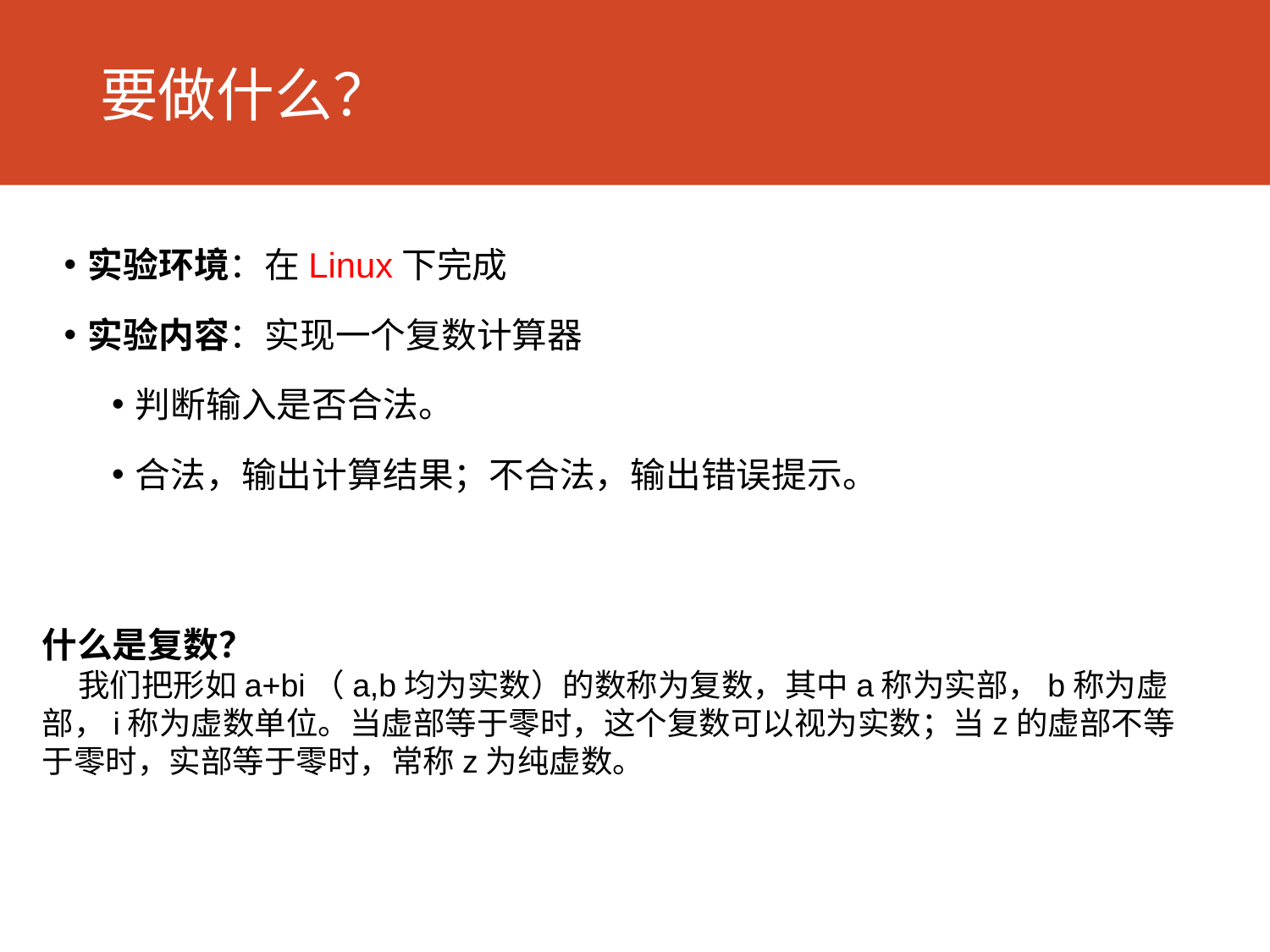

# 要做什么？
实验环境：在Linux下完成
实验内容：实现一个复数计算器
判断输入是否合法。
合法，输出计算结果；不合法，输出错误提示。

什么是复数？
    我们把形如a+bi（a,b均为实数）的数称为复数，其中a称为实部，b称为虚部，i称为虚数单位。当虚部等于零时，这个复数可以视为实数；当z的虚部不等于零时，实部等于零时，常称z为纯虚数。